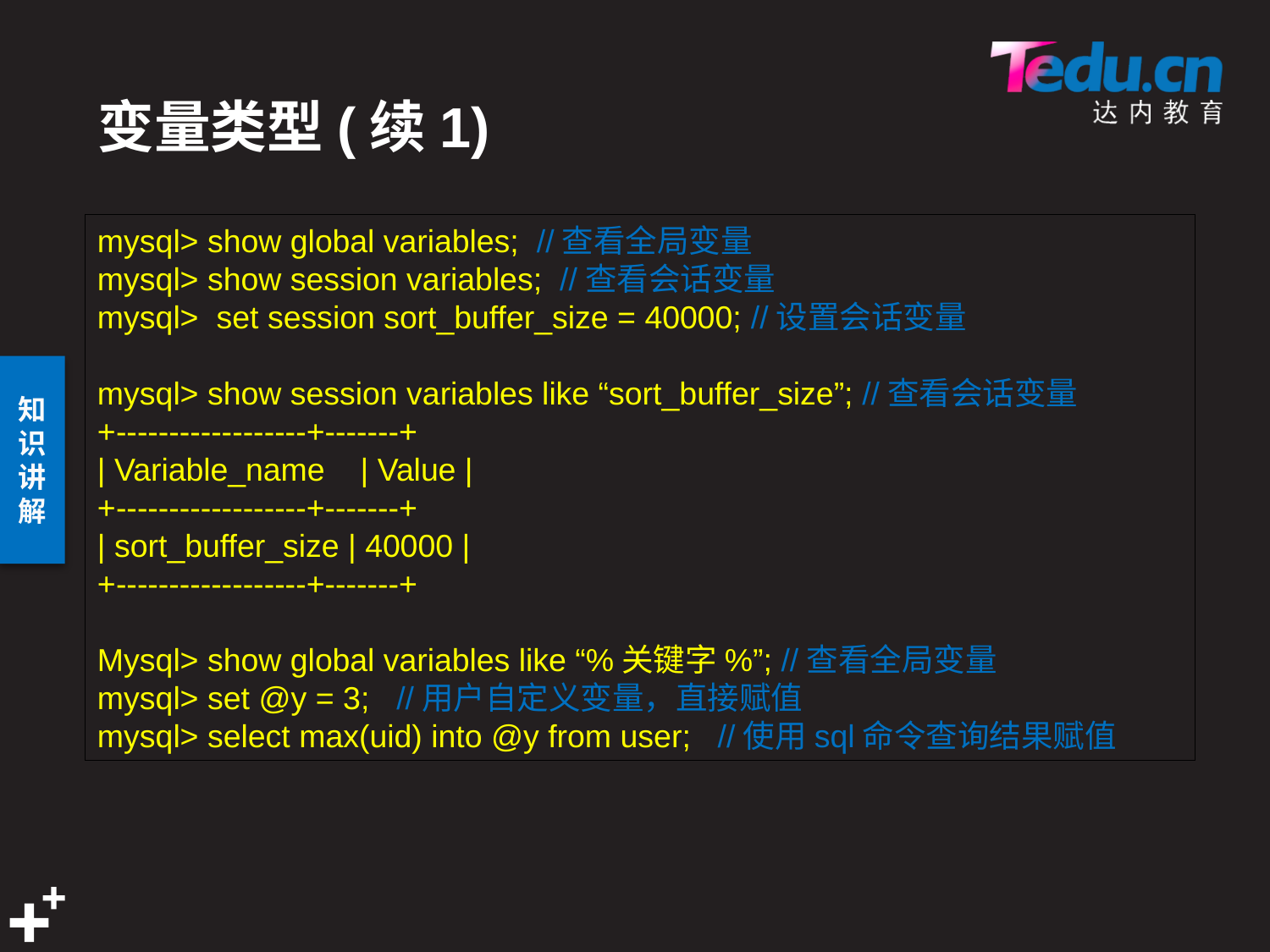

# 变量类型(续1)
mysql> show global variables;  //查看全局变量
mysql> show session variables;  //查看会话变量
mysql>  set session sort_buffer_size = 40000; //设置会话变量

mysql> show session variables like “sort_buffer_size”; //查看会话变量
+------------------+-------+
| Variable_name    | Value |
+------------------+-------+
| sort_buffer_size | 40000 |
+------------------+-------+

Mysql> show global variables like “%关键字%”; //查看全局变量
mysql> set @y = 3;   //用户自定义变量，直接赋值
mysql> select max(uid) into @y from user;   //使用sql命令查询结果赋值